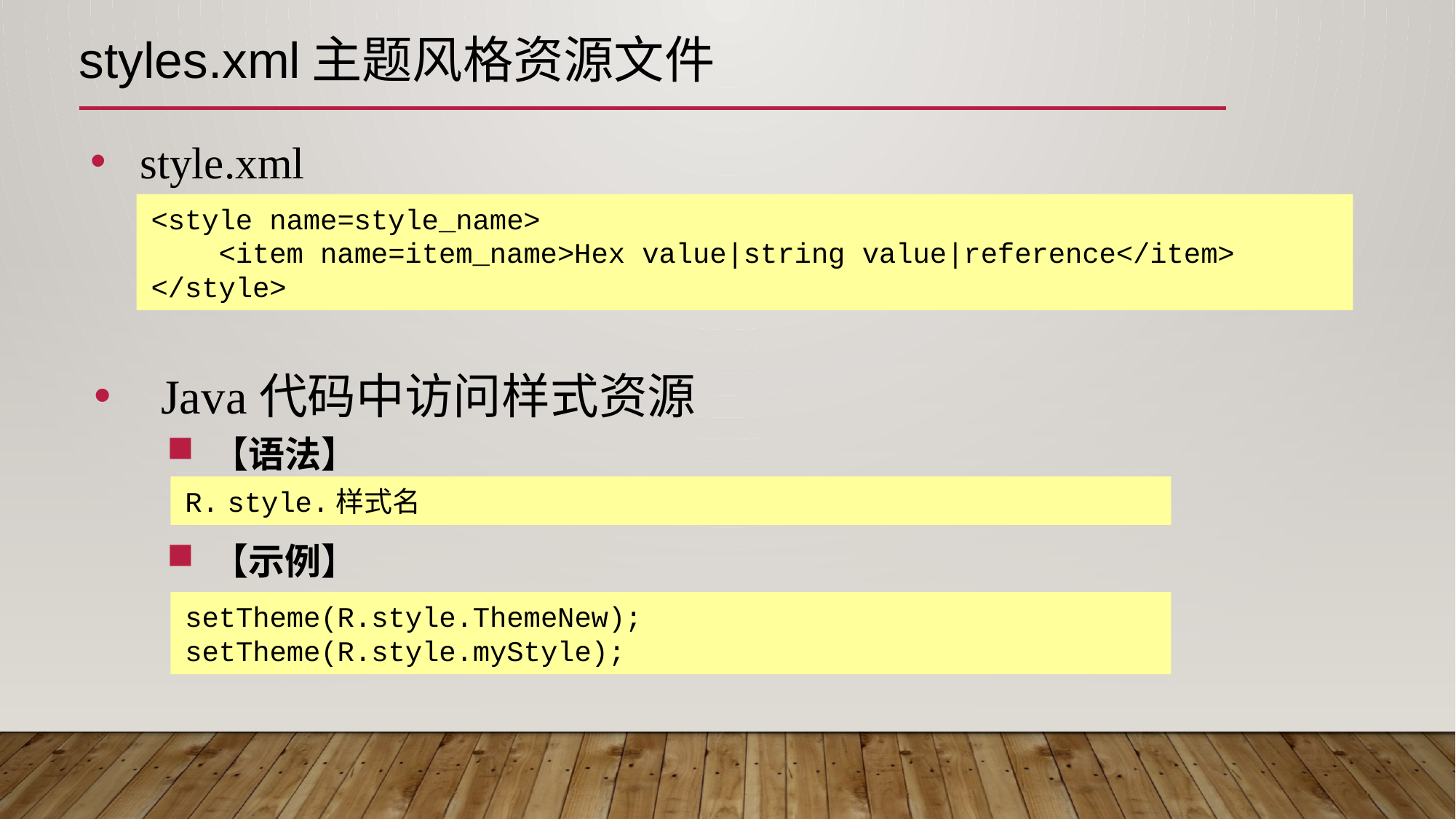

# styles.xml主题风格资源文件
style.xml

<style name=style_name>
    <item name=item_name>Hex value|string value|reference</item>
</style>
 Java代码中访问样式资源
【语法】

【示例】

R. style.样式名
setTheme(R.style.ThemeNew);
setTheme(R.style.myStyle);